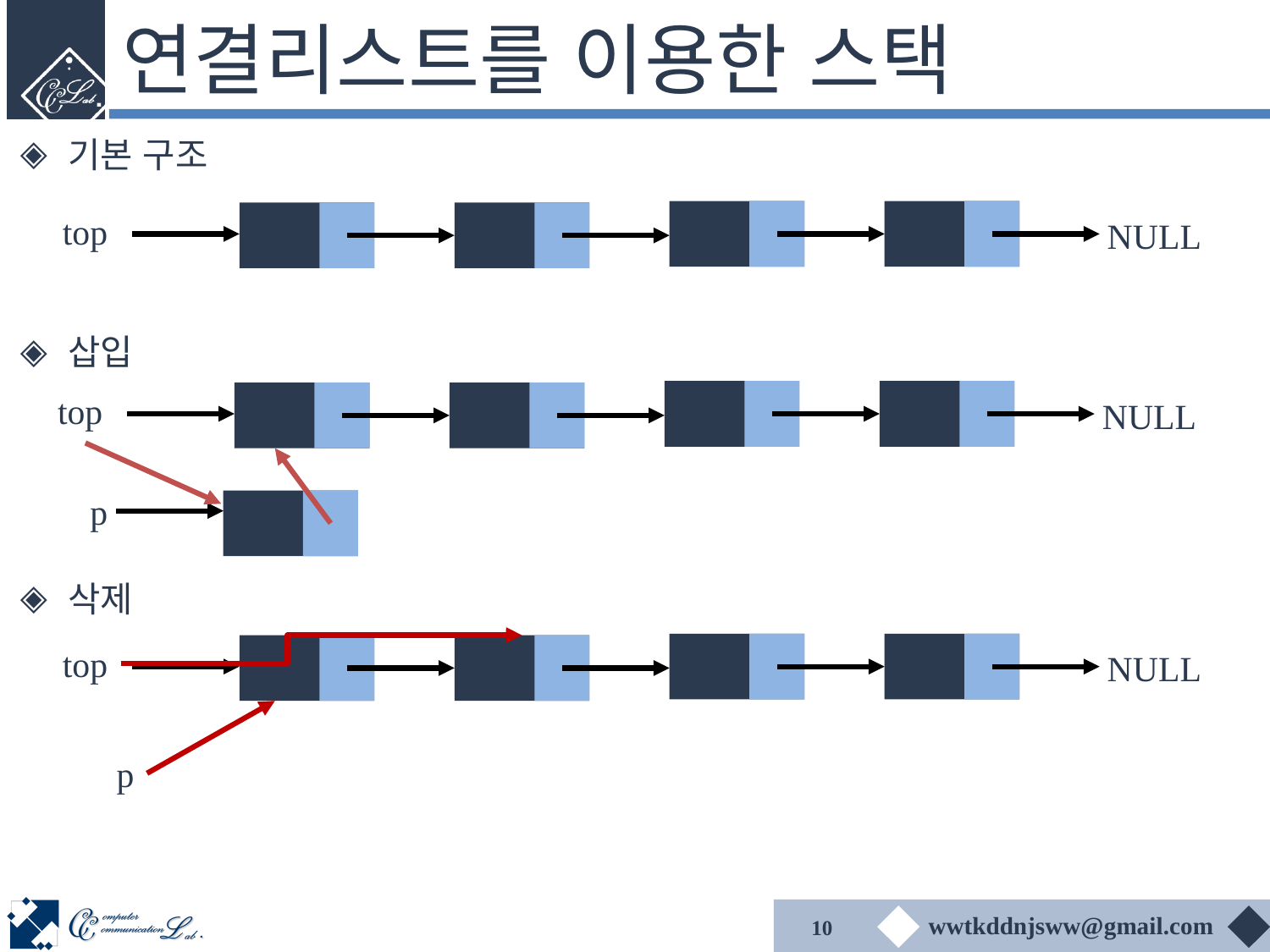

# 연결리스트를 이용한 스택
기본 구조

삽입

삭제

top
NULL

top
NULL
p

top
NULL
p